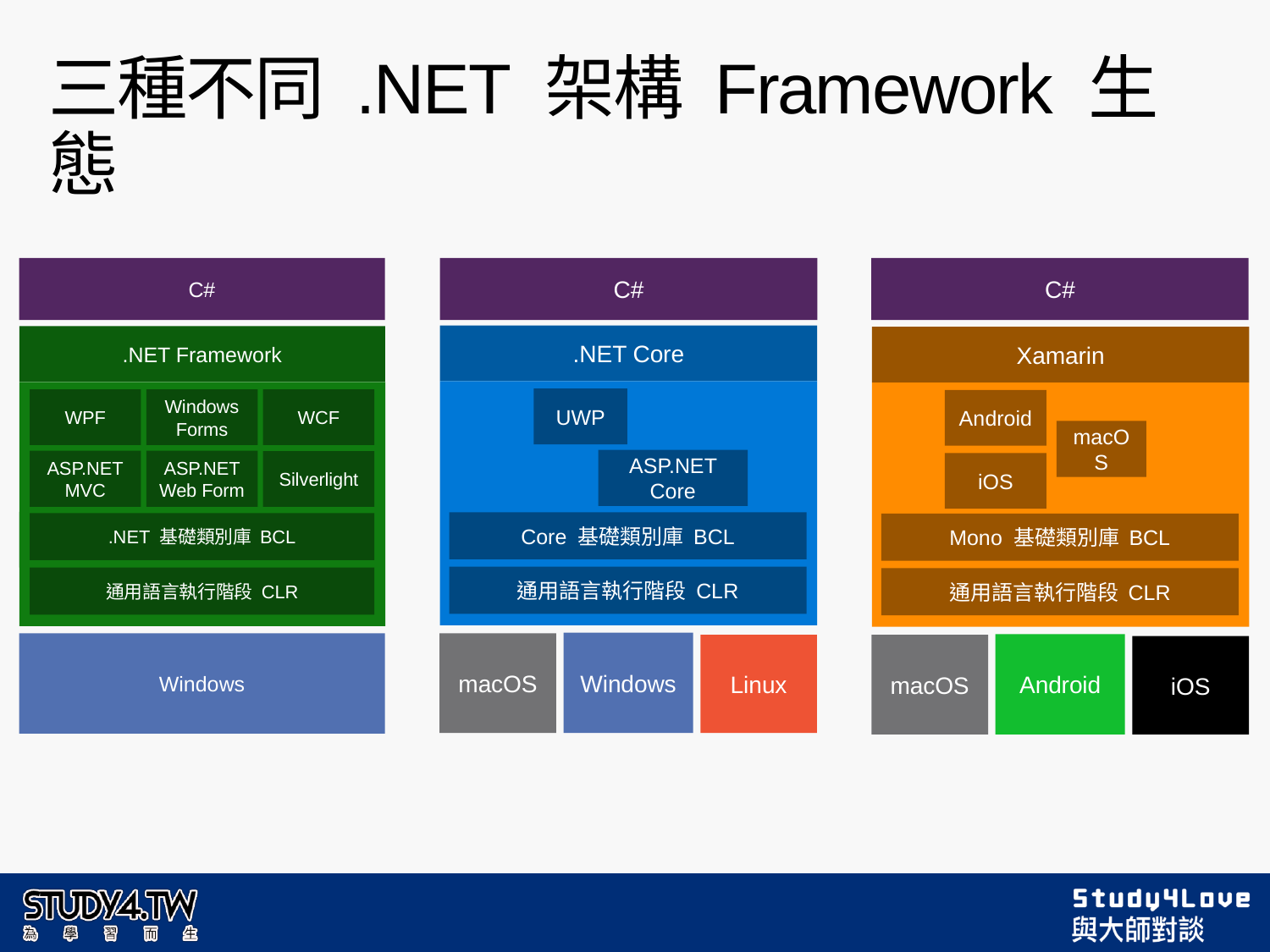

# 三種不同 .NET 架構 Framework 生態
C#

WPF
Windows Forms
WCF
ASP.NET
MVC
ASP.NET
Web Form
Silverlight

.NET 基礎類別庫 BCL
通用語言執行階段 CLR
Windows
C#

UWP
ASP.NET Core

Core 基礎類別庫 BCL
通用語言執行階段 CLR
Windows
macOS
Linux
C#

Android
macOS
iOS
Mono 基礎類別庫 BCL
通用語言執行階段 CLR
Android
macOS
iOS
.NET Core
.NET Framework
Xamarin